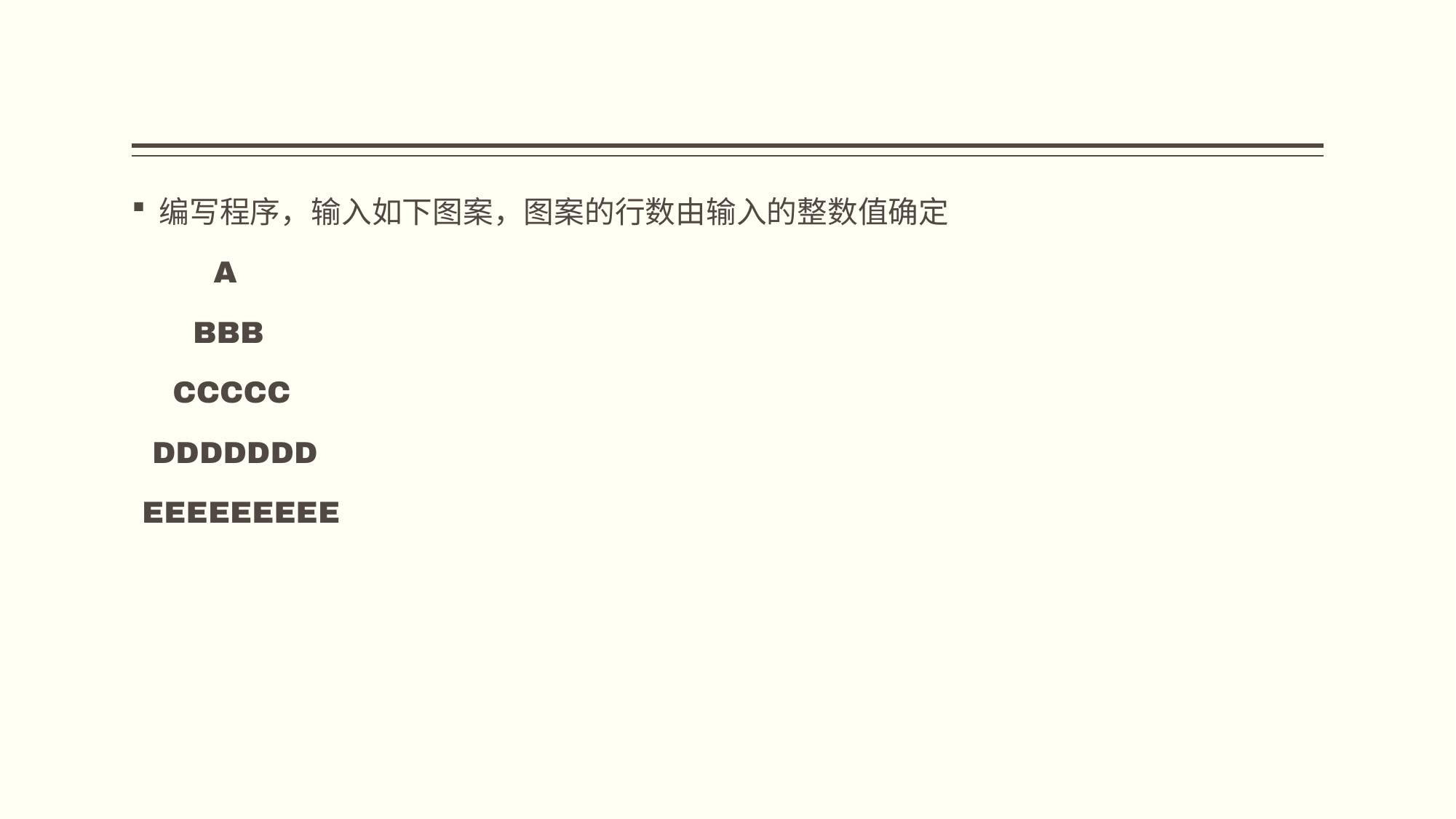

#
编写程序，输入如下图案，图案的行数由输入的整数值确定
        A
      BBB
    CCCCC
  DDDDDDD
 EEEEEEEEE